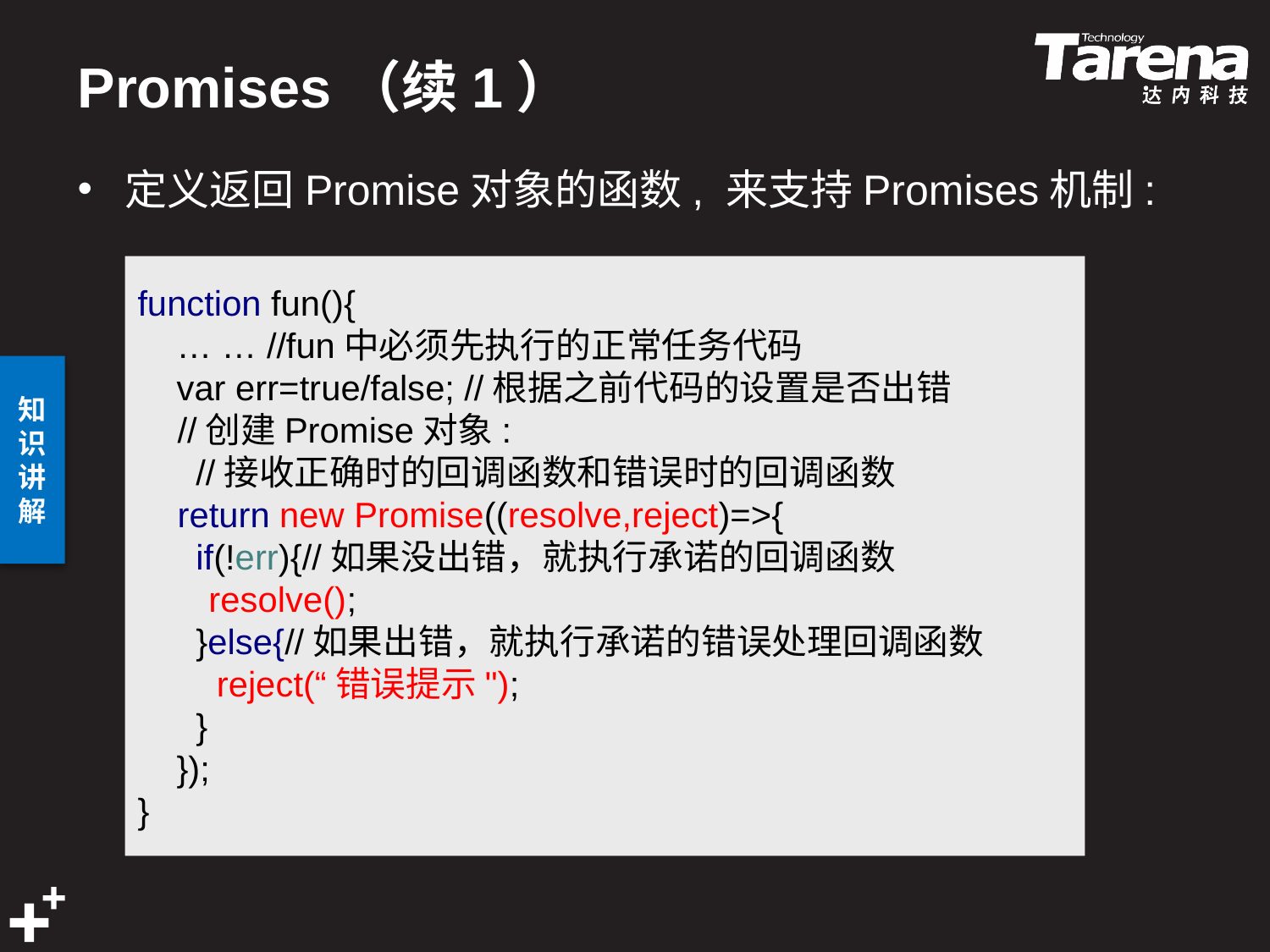

# Promises（续1）
定义返回Promise对象的函数, 来支持Promises机制:
function fun(){
    … … //fun中必须先执行的正常任务代码
    var err=true/false; //根据之前代码的设置是否出错
    //创建Promise对象:
      //接收正确时的回调函数和错误时的回调函数
    return new Promise((resolve,reject)=>{
      if(!err){//如果没出错，就执行承诺的回调函数
        resolve();
      }else{//如果出错，就执行承诺的错误处理回调函数
         reject(“错误提示");
      }
    });
}